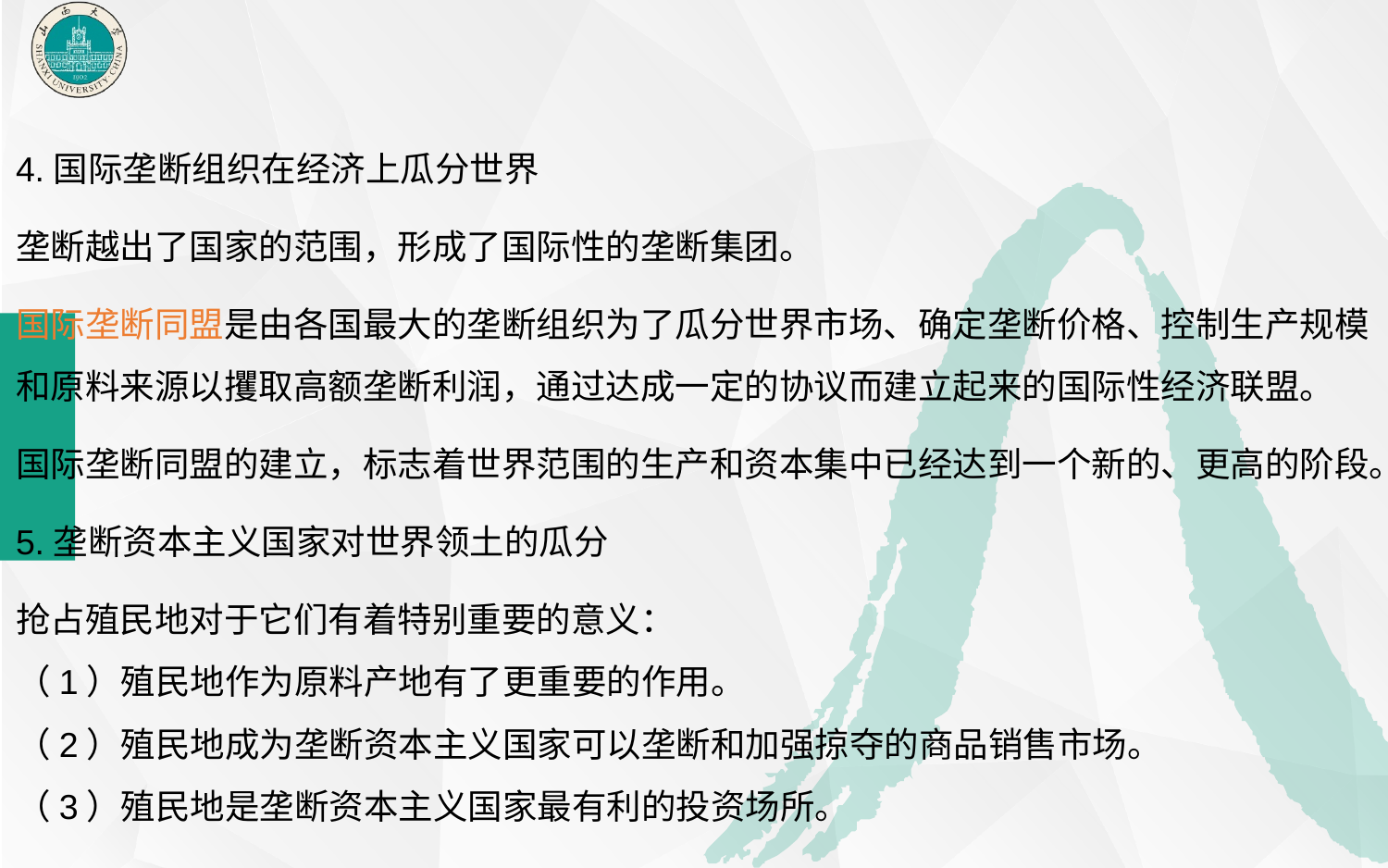

4.国际垄断组织在经济上瓜分世界
垄断越出了国家的范围，形成了国际性的垄断集团。
国际垄断同盟是由各国最大的垄断组织为了瓜分世界市场、确定垄断价格、控制生产规模和原料来源以攫取高额垄断利润，通过达成一定的协议而建立起来的国际性经济联盟。
国际垄断同盟的建立，标志着世界范围的生产和资本集中已经达到一个新的、更高的阶段。
5.垄断资本主义国家对世界领土的瓜分
抢占殖民地对于它们有着特别重要的意义：
（1）殖民地作为原料产地有了更重要的作用。
（2）殖民地成为垄断资本主义国家可以垄断和加强掠夺的商品销售市场。
（3）殖民地是垄断资本主义国家最有利的投资场所。